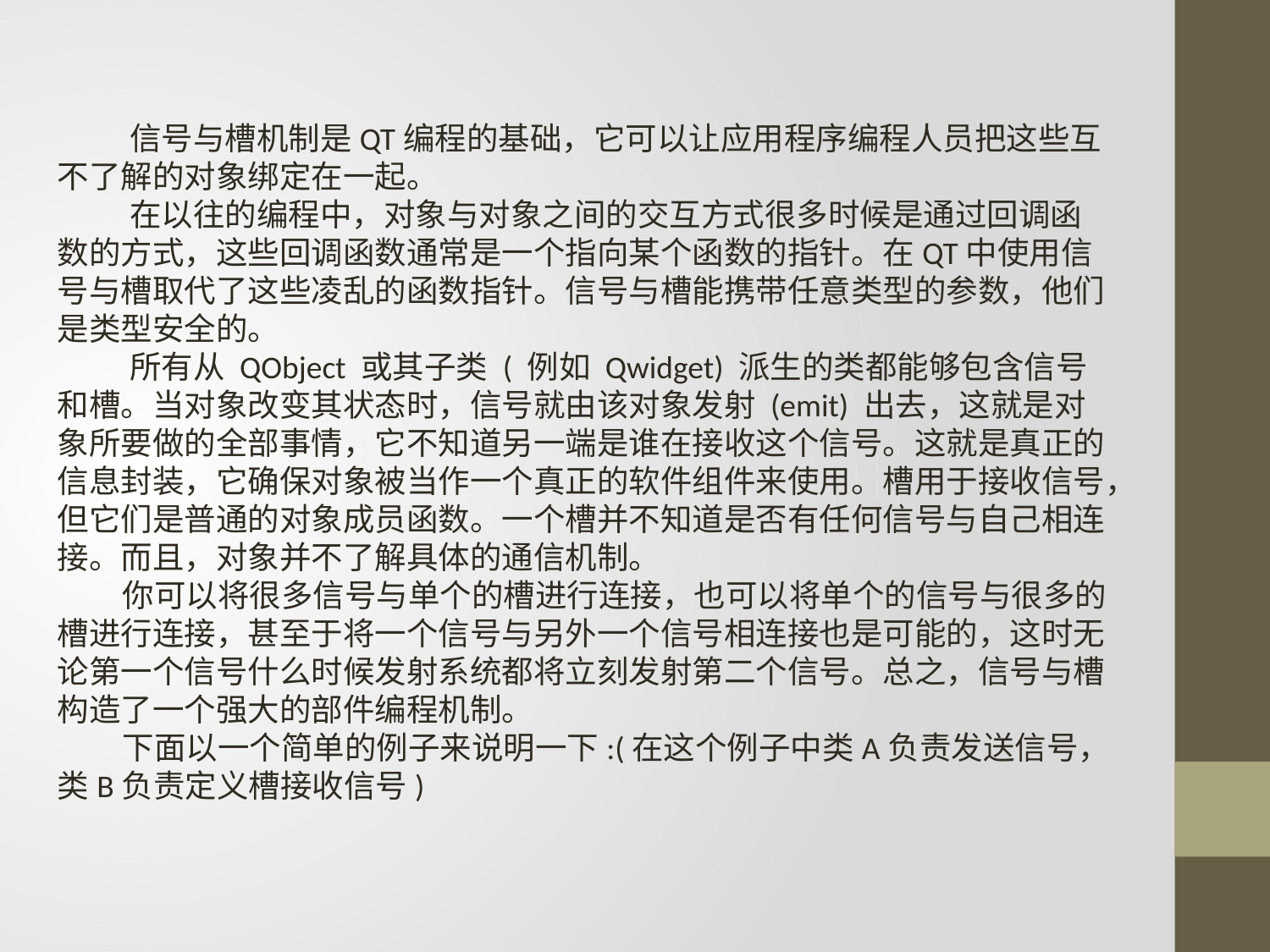

信号与槽机制是QT编程的基础，它可以让应用程序编程人员把这些互不了解的对象绑定在一起。
         在以往的编程中，对象与对象之间的交互方式很多时候是通过回调函数的方式，这些回调函数通常是一个指向某个函数的指针。在QT中使用信号与槽取代了这些凌乱的函数指针。信号与槽能携带任意类型的参数，他们是类型安全的。
         所有从 QObject 或其子类 ( 例如 Qwidget) 派生的类都能够包含信号和槽。当对象改变其状态时，信号就由该对象发射 (emit) 出去，这就是对象所要做的全部事情，它不知道另一端是谁在接收这个信号。这就是真正的信息封装，它确保对象被当作一个真正的软件组件来使用。槽用于接收信号，但它们是普通的对象成员函数。一个槽并不知道是否有任何信号与自己相连接。而且，对象并不了解具体的通信机制。
        你可以将很多信号与单个的槽进行连接，也可以将单个的信号与很多的槽进行连接，甚至于将一个信号与另外一个信号相连接也是可能的，这时无论第一个信号什么时候发射系统都将立刻发射第二个信号。总之，信号与槽构造了一个强大的部件编程机制。
        下面以一个简单的例子来说明一下:(在这个例子中类A负责发送信号，类B负责定义槽接收信号)